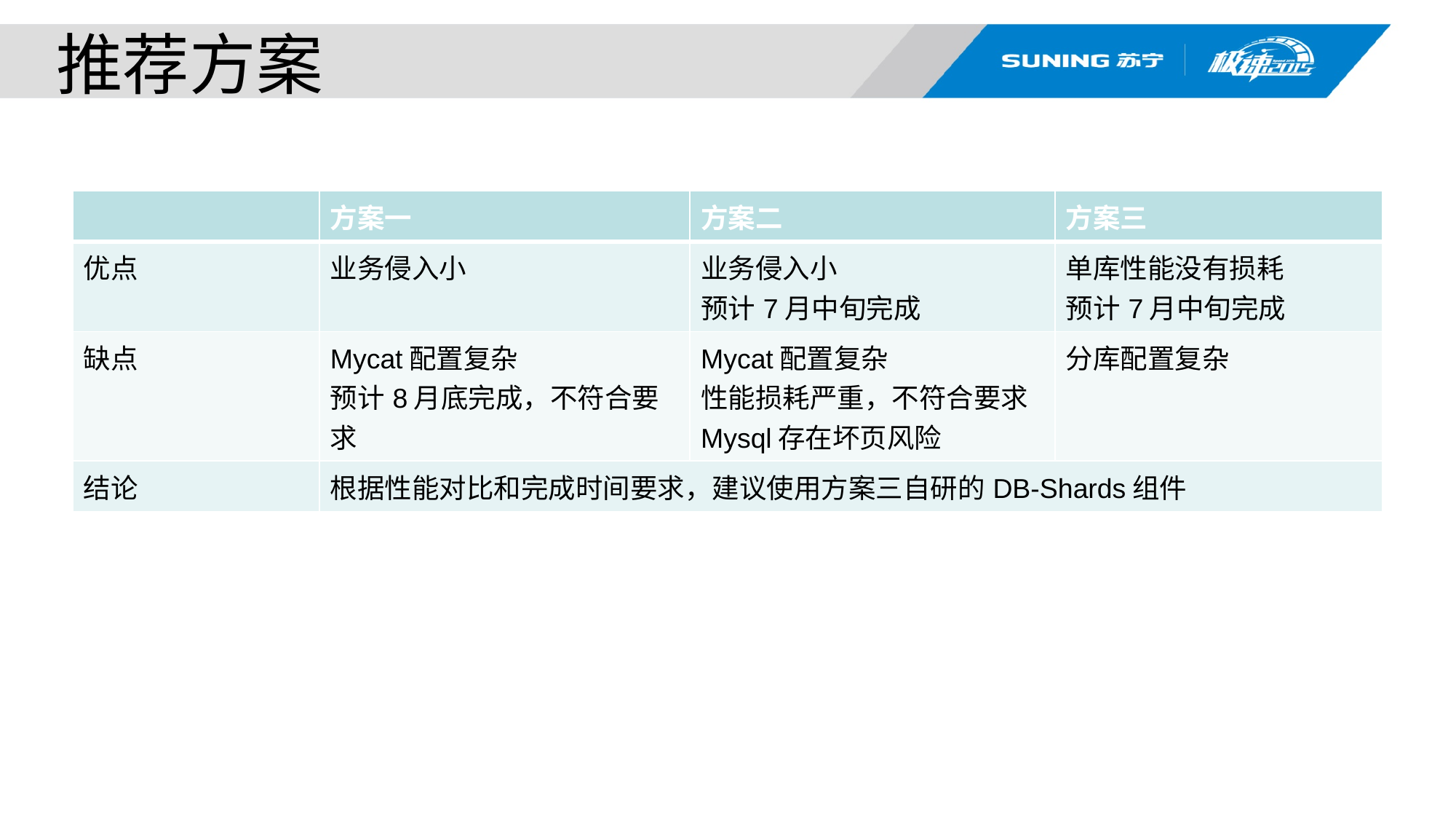

# 推荐方案
|  | 方案一 | 方案二 | 方案三 |
| --- | --- | --- | --- |
| 优点 | 业务侵入小 | 业务侵入小 预计7月中旬完成 | 单库性能没有损耗 预计7月中旬完成 |
| 缺点 | Mycat配置复杂 预计8月底完成，不符合要求 | Mycat配置复杂 性能损耗严重，不符合要求 Mysql存在坏页风险 | 分库配置复杂 |
| 结论 | 根据性能对比和完成时间要求，建议使用方案三自研的DB-Shards组件 |  |  |